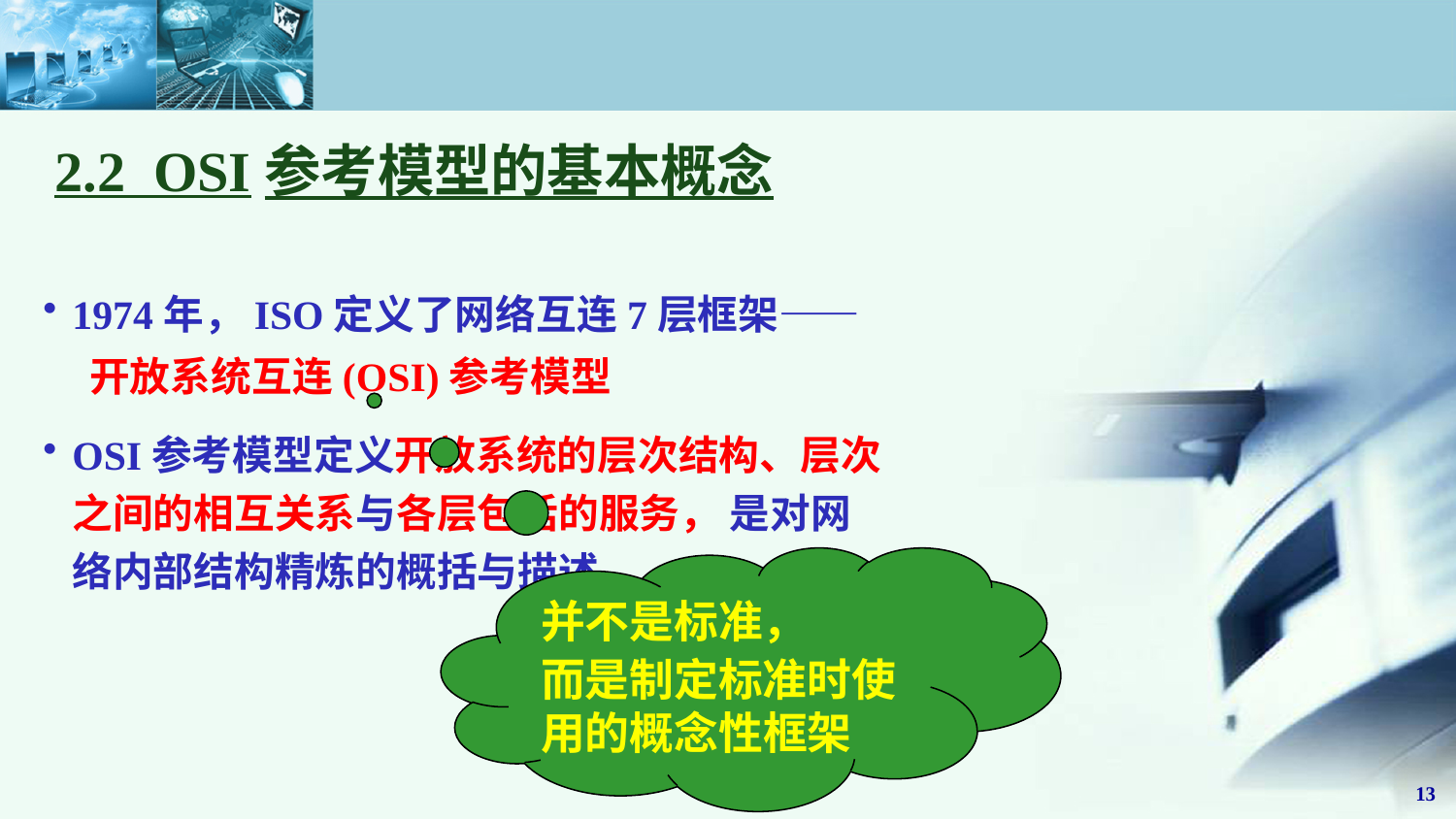

2.2  OSI参考模型的基本概念
1974年，ISO定义了网络互连7层框架——
    开放系统互连(OSI)参考模型
OSI参考模型定义开放系统的层次结构、层次之间的相互关系与各层包括的服务， 是对网络内部结构精炼的概括与描述。
并不是标准，
而是制定标准时使用的概念性框架
13